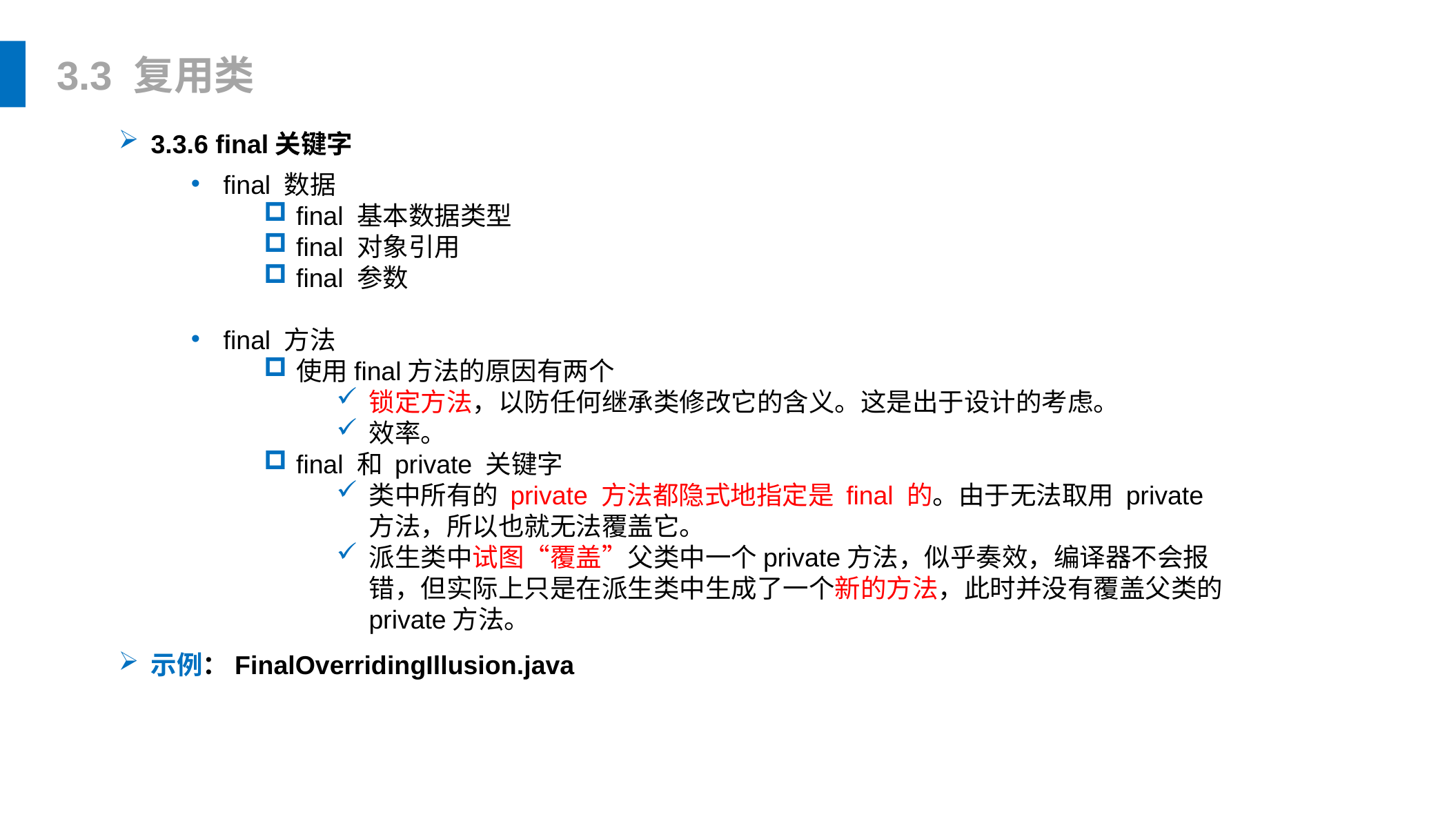

3.3 复用类
3.3.6 final关键字
final 数据
final 基本数据类型
final 对象引用
final 参数

final 方法
使用final方法的原因有两个
锁定方法，以防任何继承类修改它的含义。这是出于设计的考虑。
效率。
final 和 private 关键字
类中所有的 private 方法都隐式地指定是 final 的。由于无法取用 private 方法，所以也就无法覆盖它。
派生类中试图“覆盖”父类中一个private方法，似乎奏效，编译器不会报错，但实际上只是在派生类中生成了一个新的方法，此时并没有覆盖父类的private方法。
示例：FinalOverridingIllusion.java